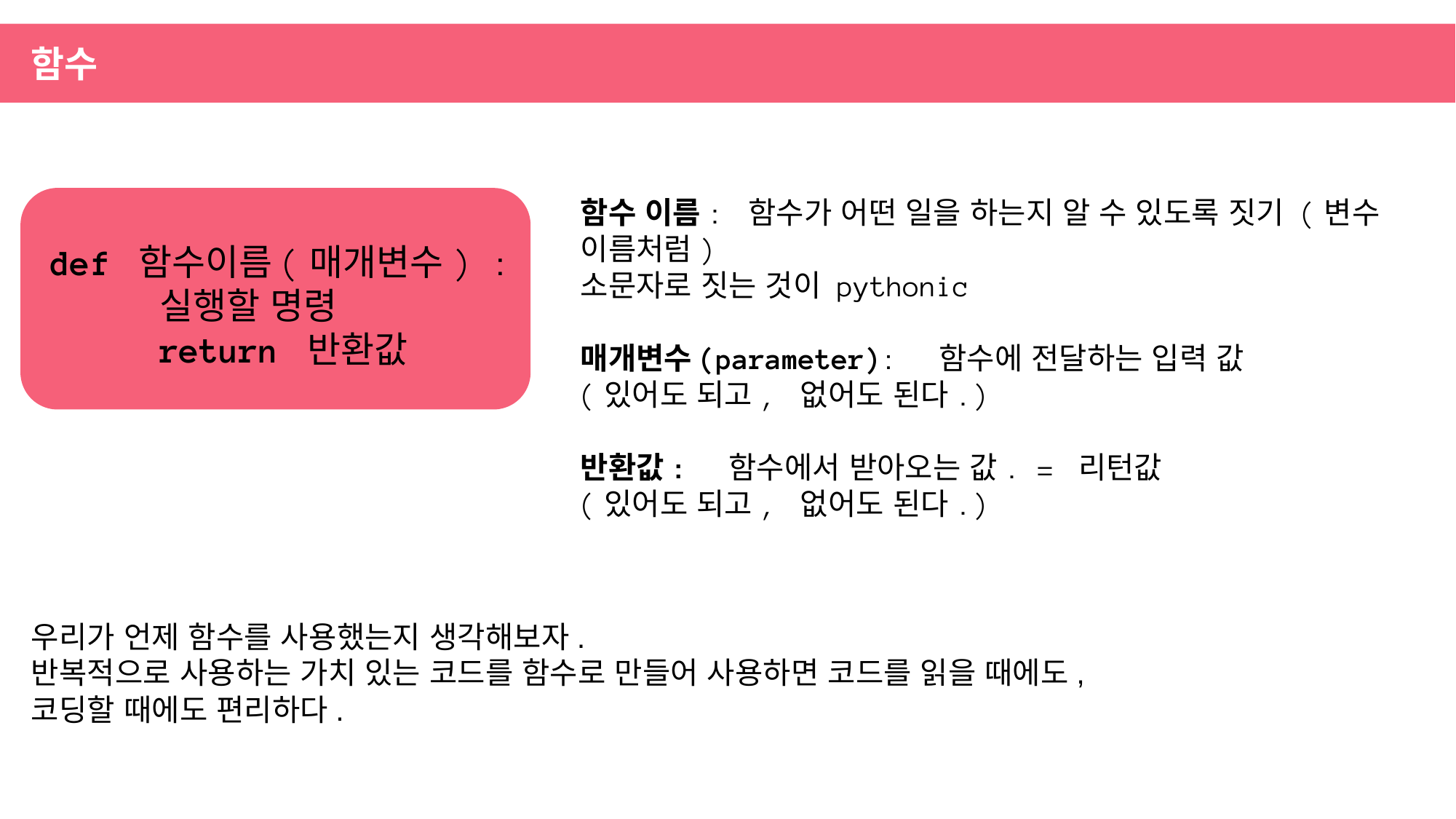

함수

함수 이름: 함수가 어떤 일을 하는지 알 수 있도록 짓기 (변수 이름처럼)
소문자로 짓는 것이 pythonic

매개변수(parameter):  함수에 전달하는 입력 값
(있어도 되고, 없어도 된다.)

반환값:  함수에서 받아오는 값. = 리턴값
(있어도 되고, 없어도 된다.)

def 함수이름(매개변수) :
	실행할 명령
	return 반환값
우리가 언제 함수를 사용했는지 생각해보자.
반복적으로 사용하는 가치 있는 코드를 함수로 만들어 사용하면 코드를 읽을 때에도,
코딩할 때에도 편리하다.